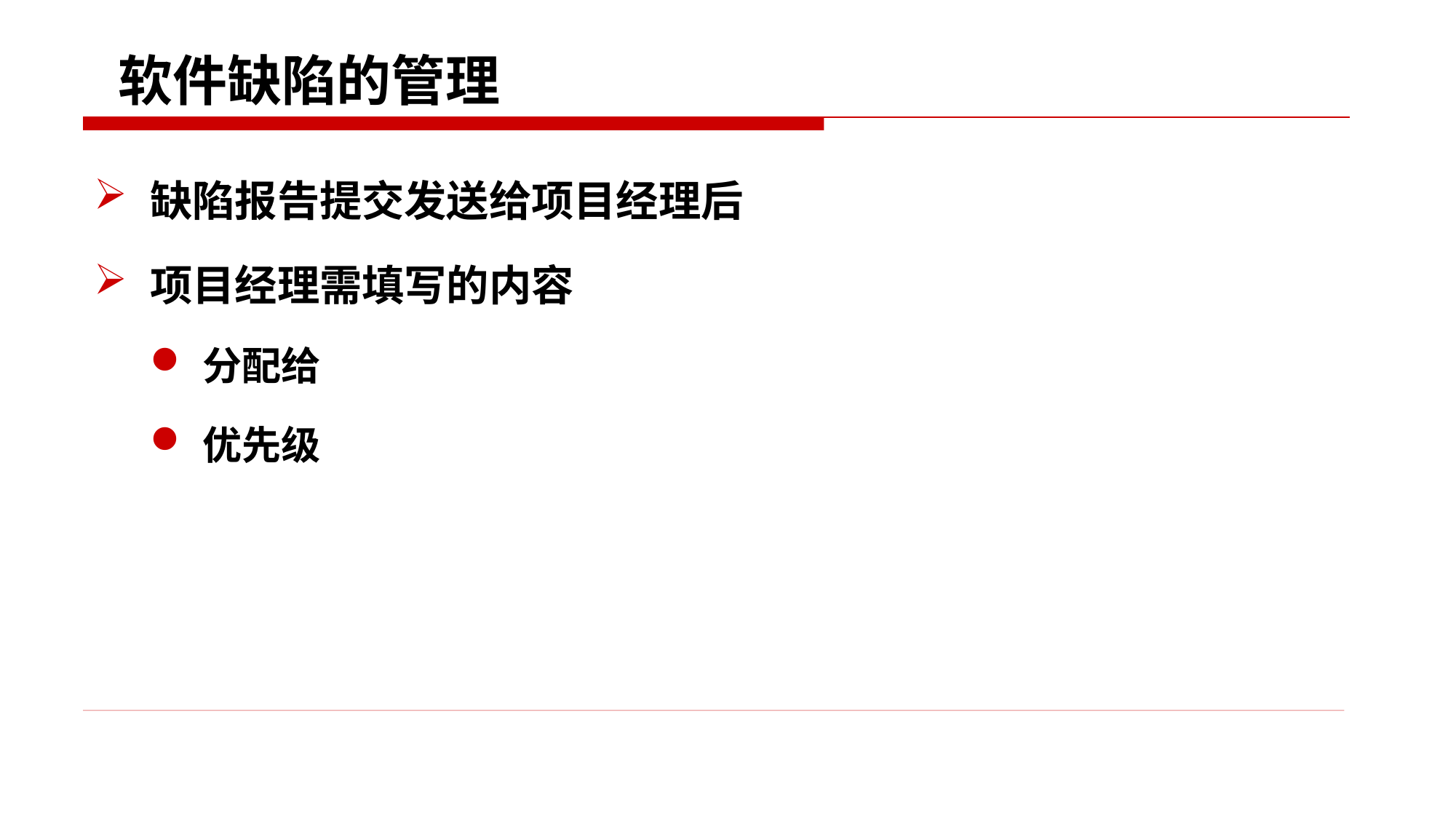

# 软件缺陷的管理
缺陷报告提交发送给项目经理后
项目经理需填写的内容
分配给
优先级